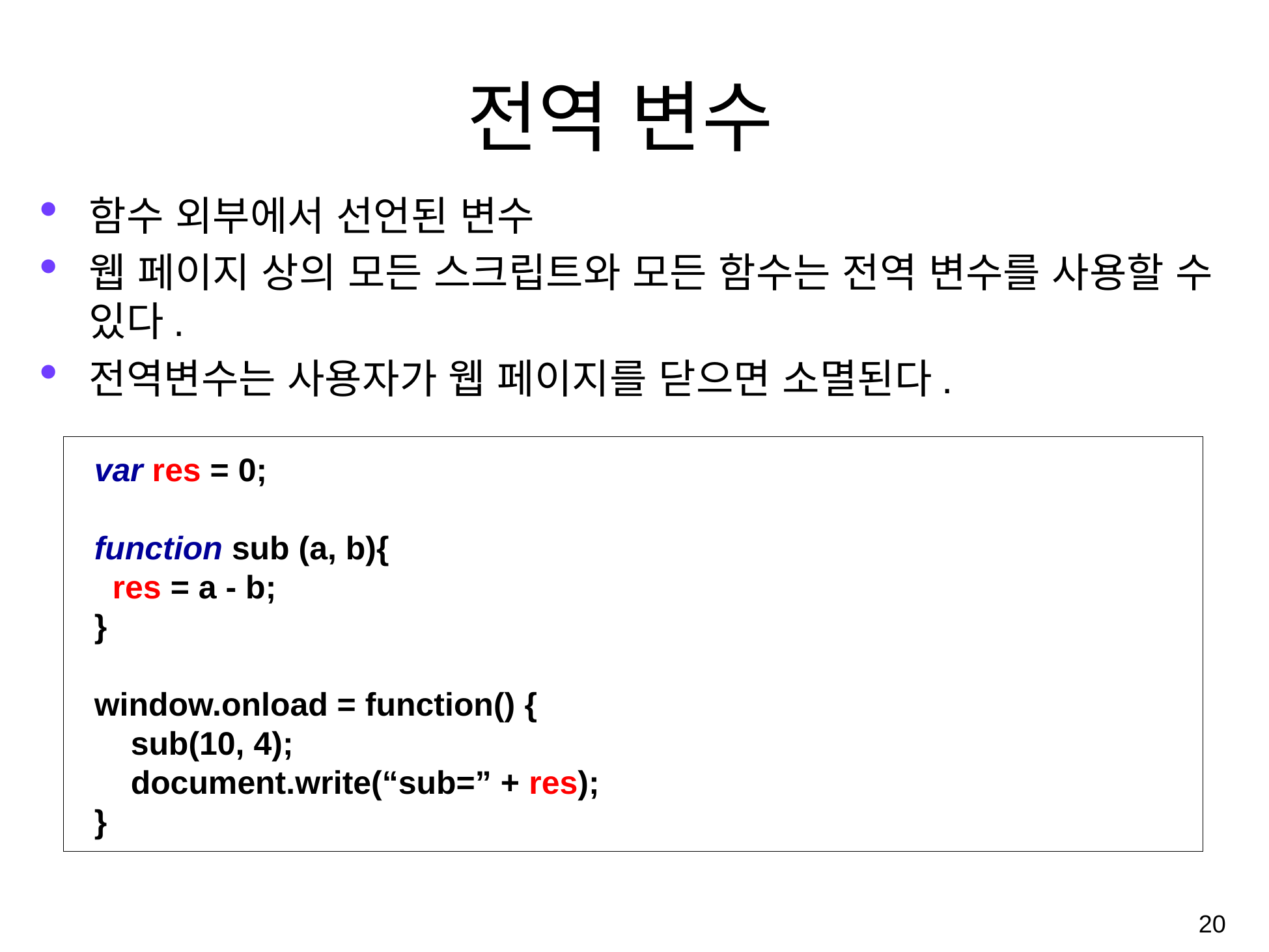

# 전역 변수
함수 외부에서 선언된 변수
웹 페이지 상의 모든 스크립트와 모든 함수는 전역 변수를 사용할 수 있다.
전역변수는 사용자가 웹 페이지를 닫으면 소멸된다.
  var res = 0;

  function sub (a, b){
    res = a - b;
  }

  window.onload = function() {
      sub(10, 4);
      document.write(“sub=” + res);
  }
20